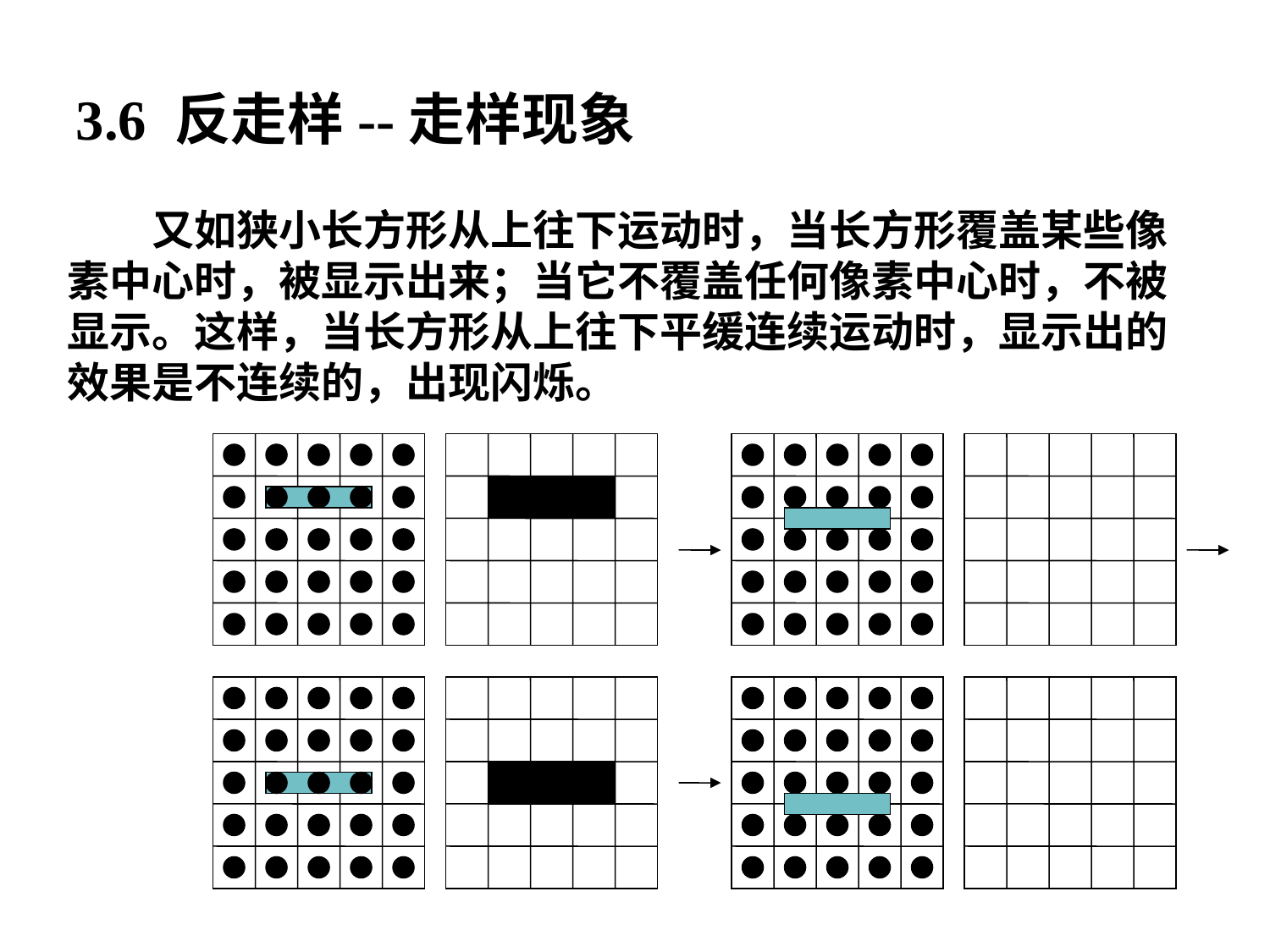

3.6 反走样--走样现象
　　又如狭小长方形从上往下运动时，当长方形覆盖某些像素中心时，被显示出来；当它不覆盖任何像素中心时，不被显示。这样，当长方形从上往下平缓连续运动时，显示出的效果是不连续的，出现闪烁。